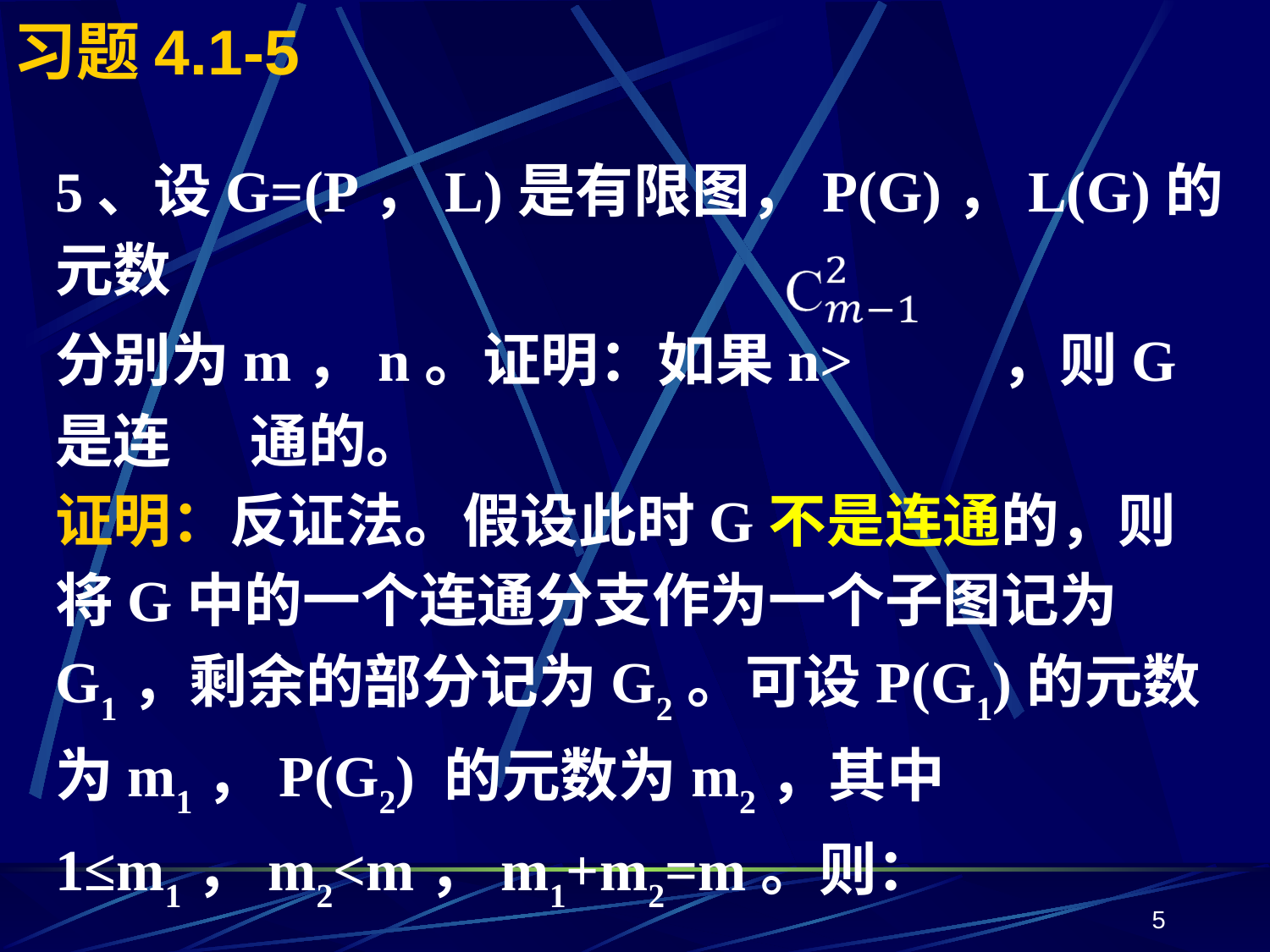

# 习题4.1-5
5、设G=(P，L)是有限图，P(G)，L(G)的元数
分别为m，n。证明：如果n>        ，则G是连      通的。
证明：反证法。假设此时G不是连通的，则将G中的一个连通分支作为一个子图记为G1，剩余的部分记为G2。可设P(G1)的元数为m1，P(G2) 的元数为m2，其中1≤m1，m2<m，m1+m2=m。则：

5